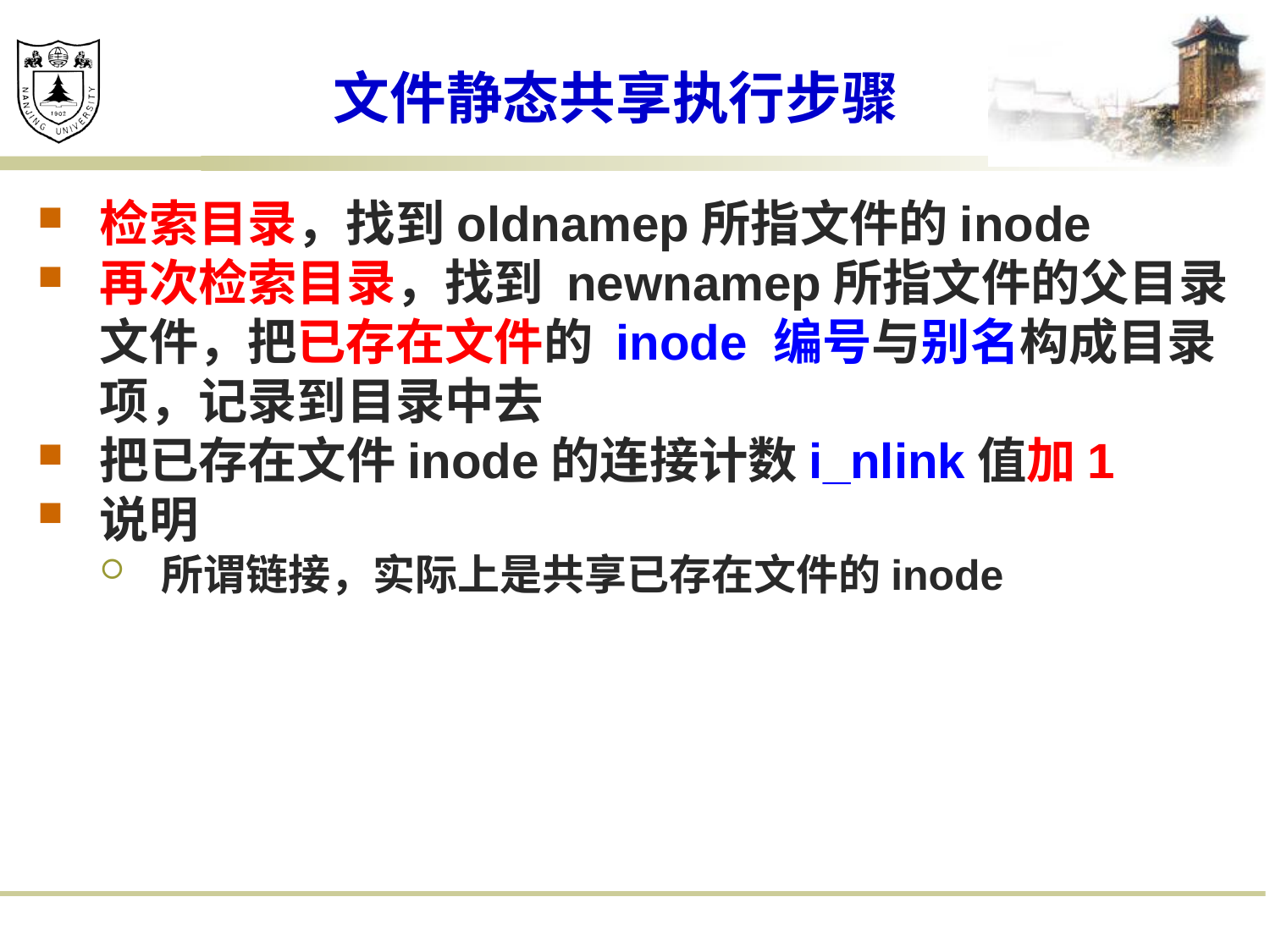

# 文件静态共享执行步骤
检索目录，找到oldnamep所指文件的inode
再次检索目录，找到 newnamep所指文件的父目录文件，把已存在文件的 inode 编号与别名构成目录项，记录到目录中去
把已存在文件inode的连接计数i_nlink值加1
说明
所谓链接，实际上是共享已存在文件的inode
80